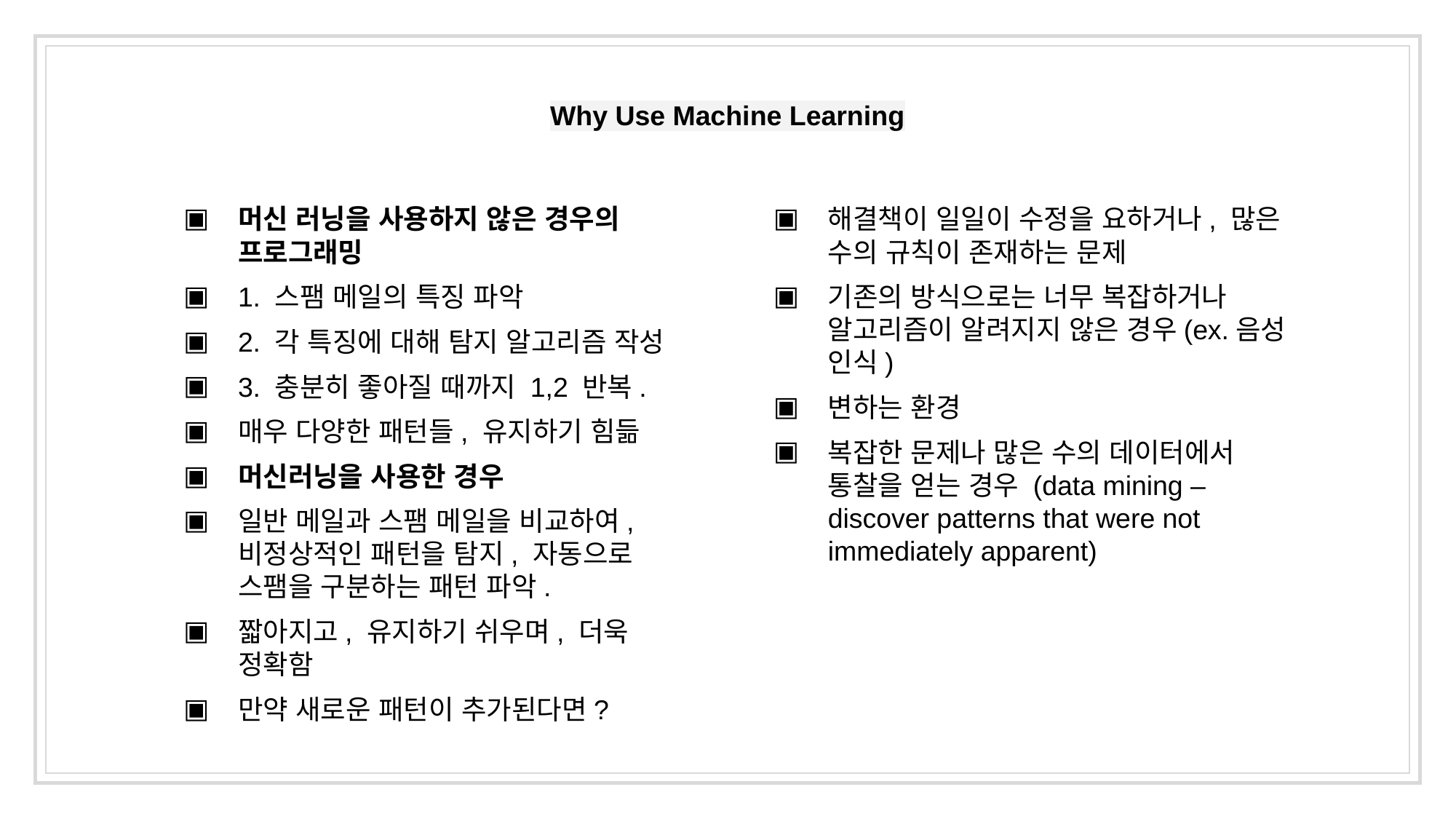

# Why Use Machine Learning
머신 러닝을 사용하지 않은 경우의 프로그래밍
1. 스팸 메일의 특징 파악
2. 각 특징에 대해 탐지 알고리즘 작성
3. 충분히 좋아질 때까지 1,2 반복.
매우 다양한 패턴들, 유지하기 힘듦
머신러닝을 사용한 경우
일반 메일과 스팸 메일을 비교하여, 비정상적인 패턴을 탐지, 자동으로 스팸을 구분하는 패턴 파악.
짧아지고, 유지하기 쉬우며, 더욱 정확함
만약 새로운 패턴이 추가된다면?
해결책이 일일이 수정을 요하거나, 많은 수의 규칙이 존재하는 문제
기존의 방식으로는 너무 복잡하거나 알고리즘이 알려지지 않은 경우(ex.음성 인식)
변하는 환경
복잡한 문제나 많은 수의 데이터에서 통찰을 얻는 경우 (data mining – discover patterns that were not immediately apparent)